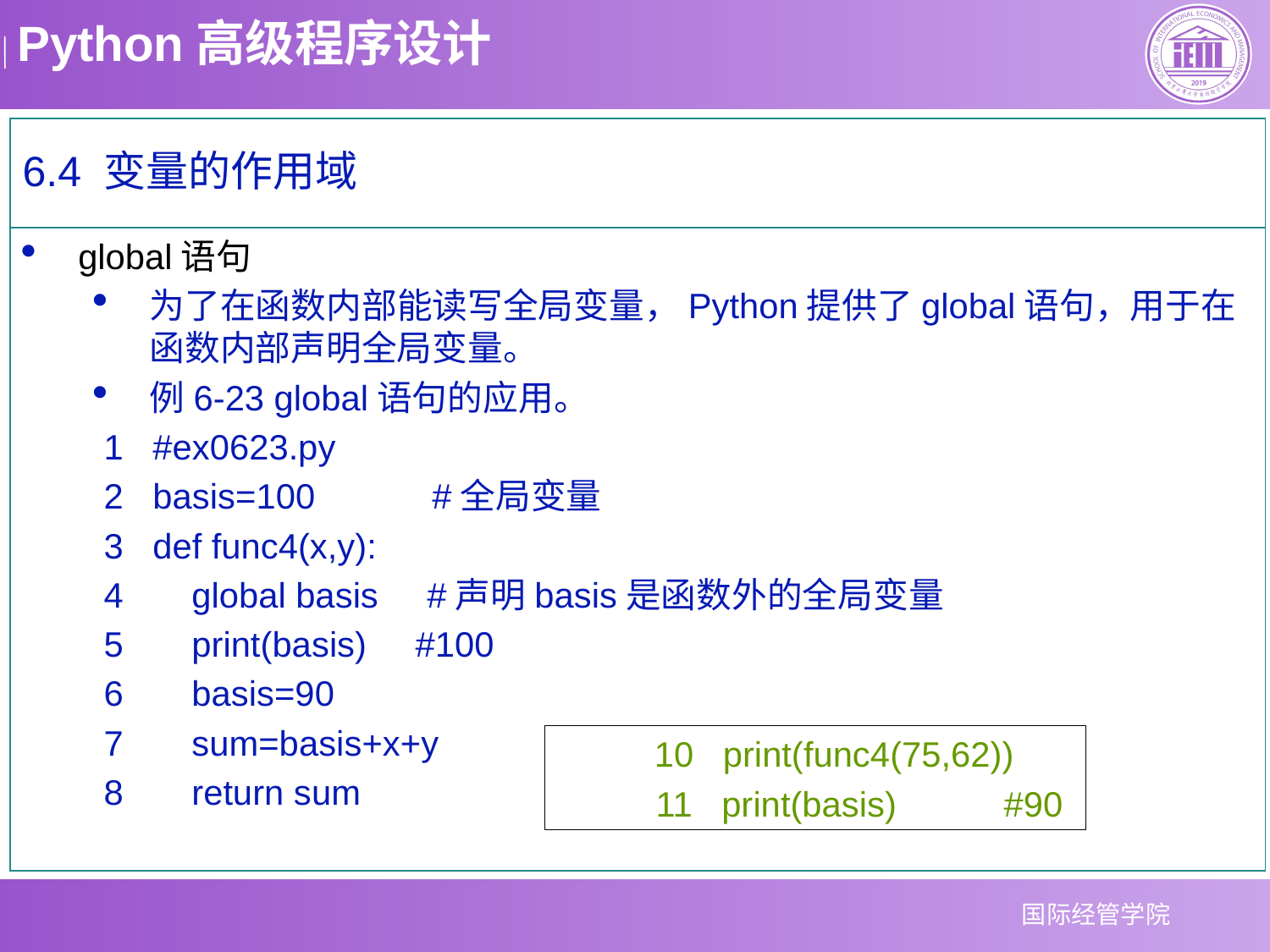

6.4 变量的作用域
global语句
为了在函数内部能读写全局变量，Python提供了global语句，用于在函数内部声明全局变量。
例6-23 global语句的应用。
 1   #ex0623.py
 2   basis=100            #全局变量
 3   def func4(x,y):
 4       global basis     #声明basis是函数外的全局变量
 5       print(basis)     #100
 6       basis=90
 7       sum=basis+x+y
 8       return sum
10   print(func4(75,62))
11   print(basis)           #90